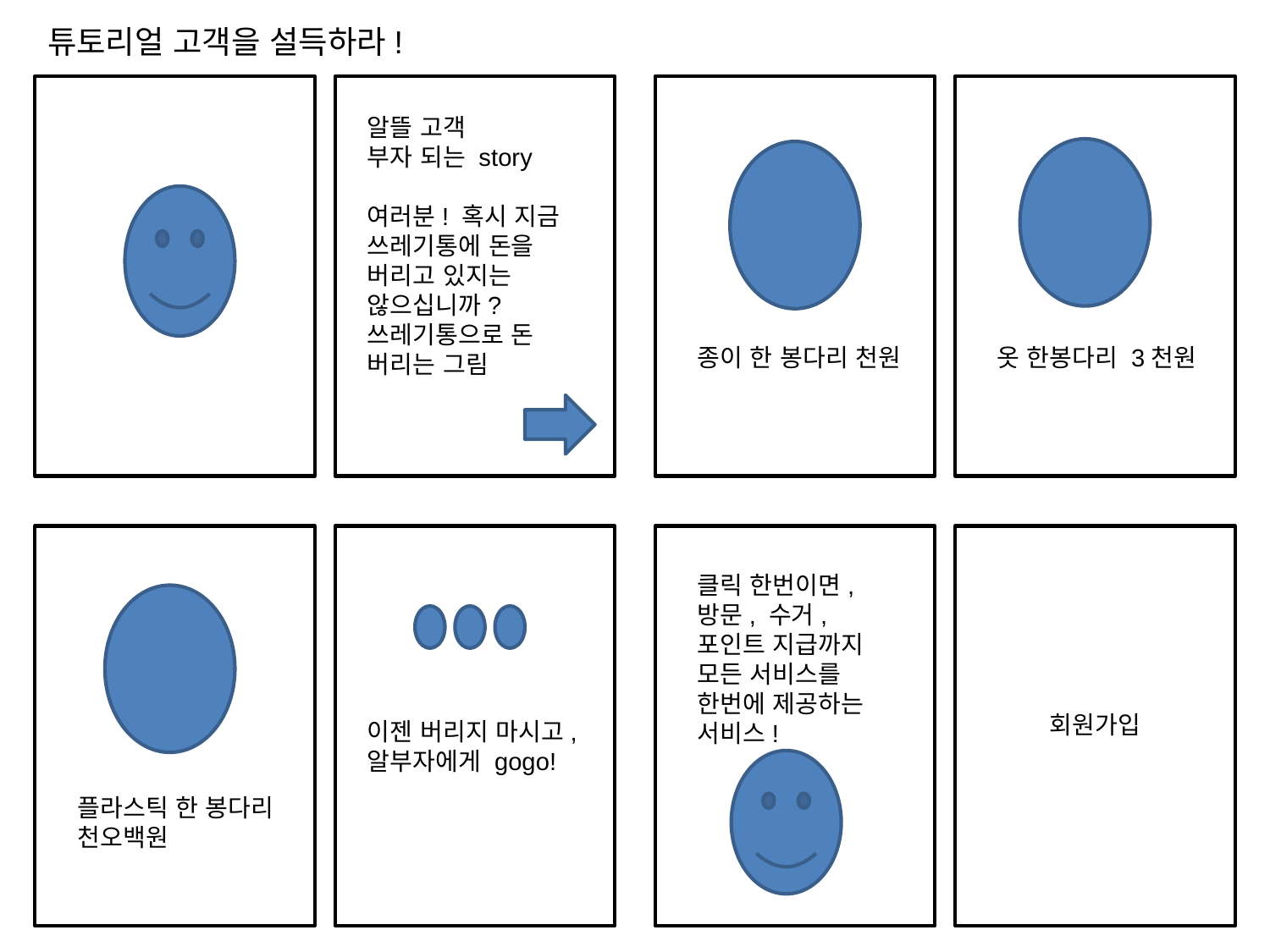

튜토리얼 고객을 설득하라!

알뜰 고객
부자 되는 story

여러분! 혹시 지금  쓰레기통에 돈을 버리고 있지는 않으십니까?

쓰레기통으로 돈 버리는 그림
종이 한 봉다리 천원
옷 한봉다리 3천원

클릭 한번이면, 방문, 수거,  포인트 지급까지 모든 서비스를 한번에 제공하는 서비스!

회원가입
이젠 버리지 마시고, 알부자에게 gogo!

플라스틱 한 봉다리 천오백원